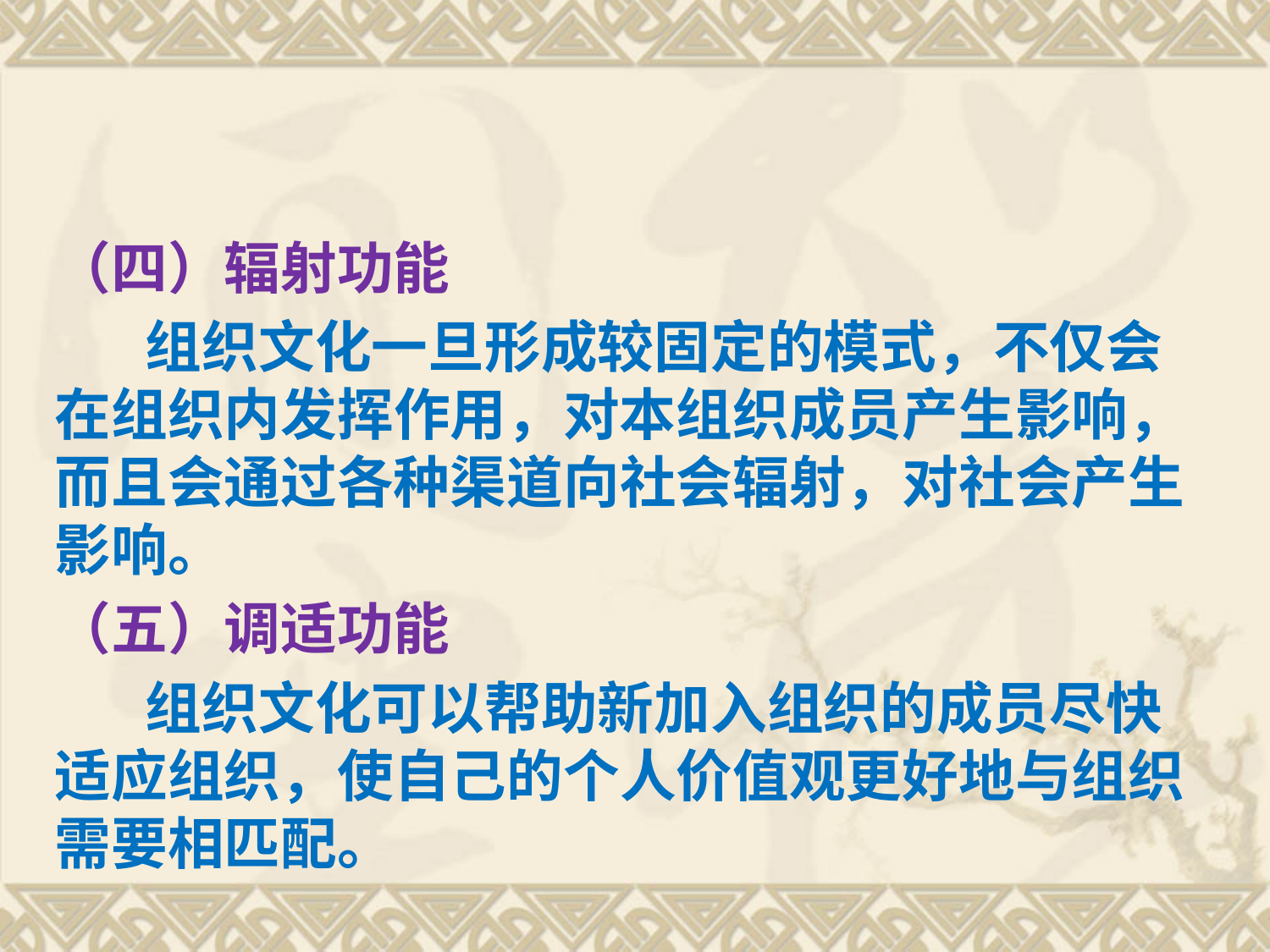

#
（四）辐射功能
      组织文化一旦形成较固定的模式，不仅会在组织内发挥作用，对本组织成员产生影响，而且会通过各种渠道向社会辐射，对社会产生影响。
（五）调适功能
      组织文化可以帮助新加入组织的成员尽快适应组织，使自己的个人价值观更好地与组织需要相匹配。